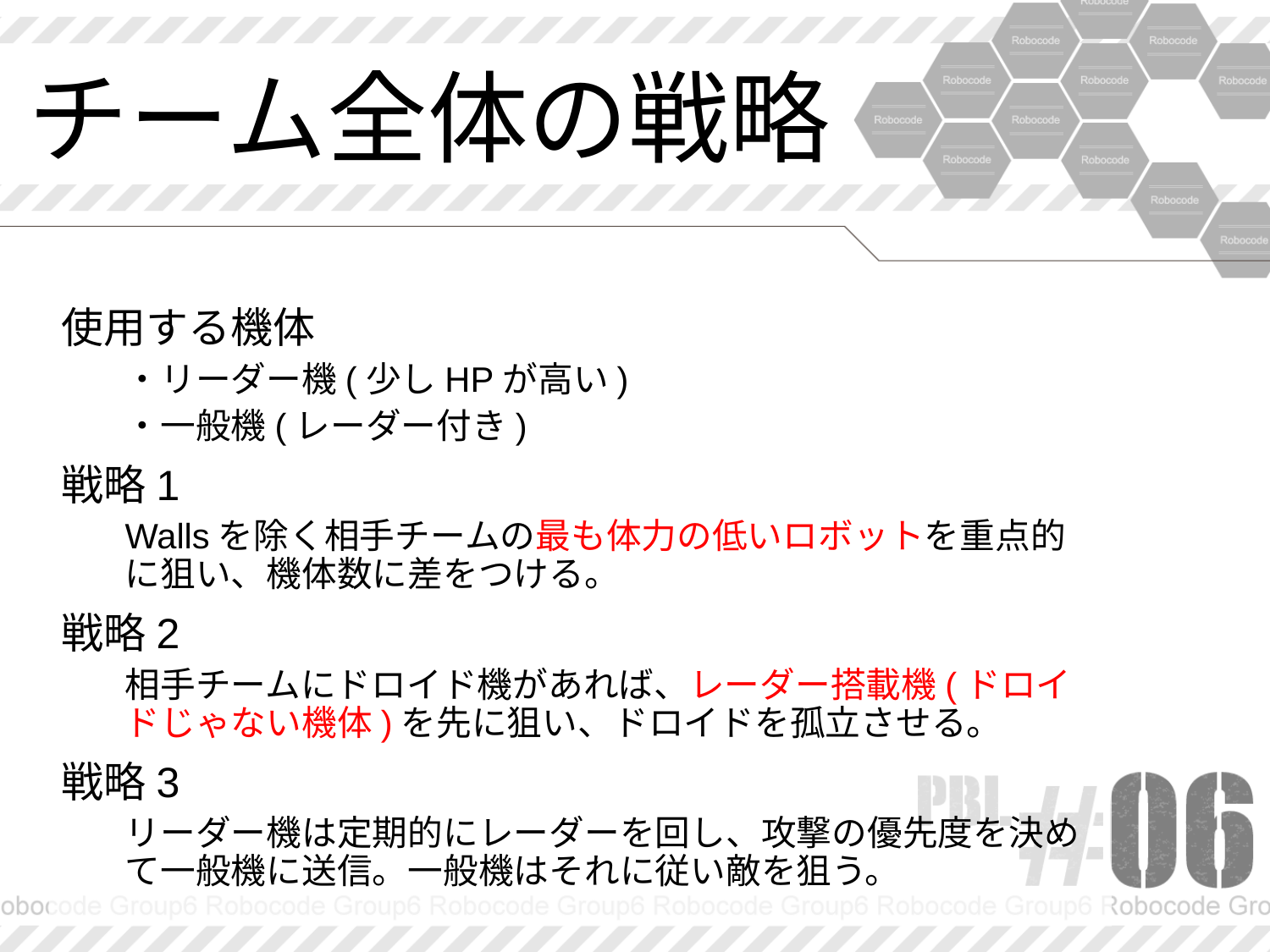

# チーム全体の戦略
使用する機体
・リーダー機(少しHPが高い)
・一般機(レーダー付き)
戦略1
Wallsを除く相手チームの最も体力の低いロボットを重点的に狙い、機体数に差をつける。
戦略2
相手チームにドロイド機があれば、レーダー搭載機(ドロイドじゃない機体)を先に狙い、ドロイドを孤立させる。
戦略3
リーダー機は定期的にレーダーを回し、攻撃の優先度を決めて一般機に送信。一般機はそれに従い敵を狙う。